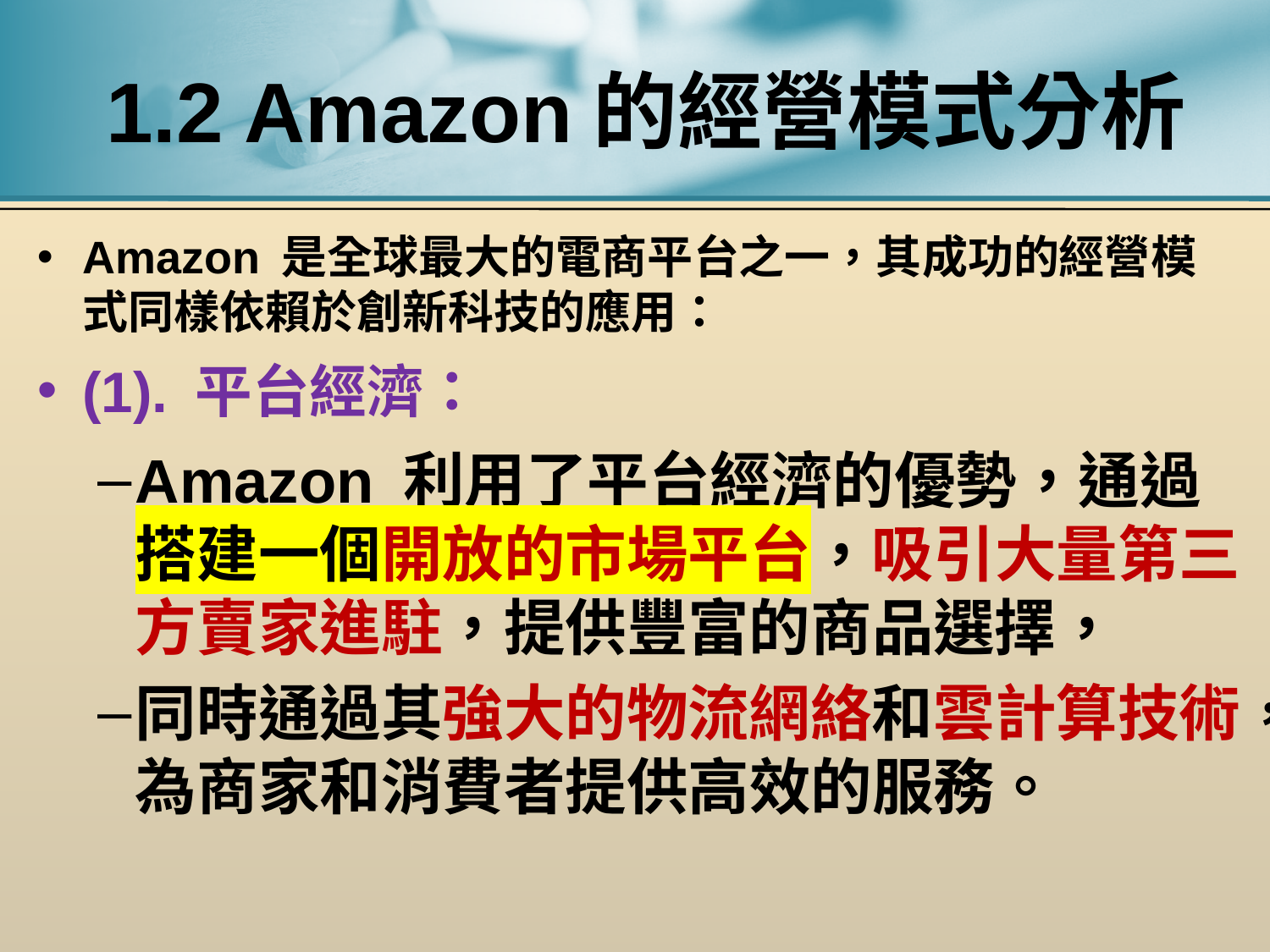

# 1.2 Amazon的經營模式分析
Amazon 是全球最大的電商平台之一，其成功的經營模式同樣依賴於創新科技的應用：
(1). 平台經濟：
Amazon 利用了平台經濟的優勢，通過搭建一個開放的市場平台，吸引大量第三方賣家進駐，提供豐富的商品選擇，
同時通過其強大的物流網絡和雲計算技術，為商家和消費者提供高效的服務。